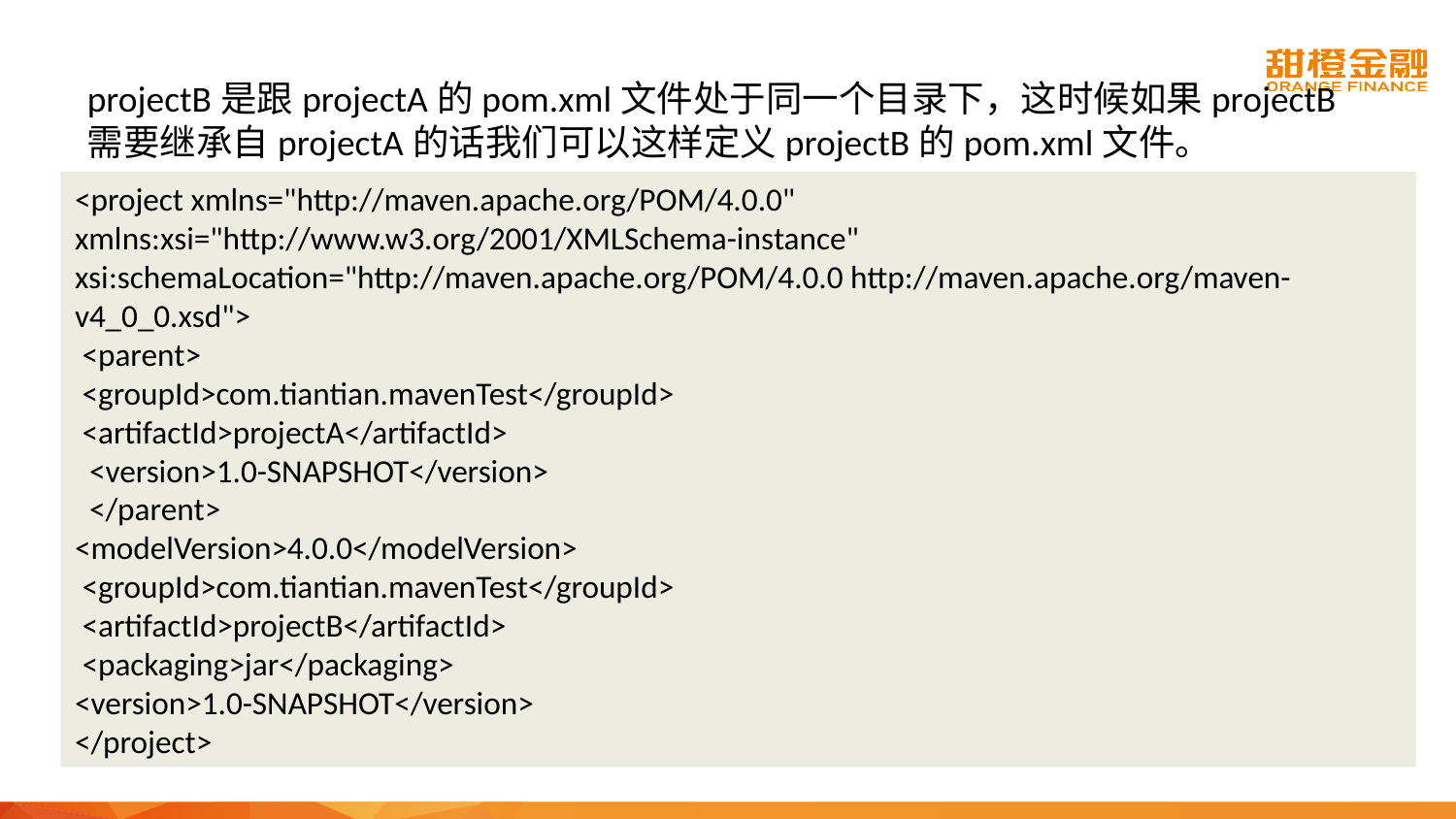

projectB是跟projectA的pom.xml文件处于同一个目录下，这时候如果projectB需要继承自projectA的话我们可以这样定义projectB的pom.xml文件。
<project xmlns="http://maven.apache.org/POM/4.0.0" xmlns:xsi="http://www.w3.org/2001/XMLSchema-instance"  xsi:schemaLocation="http://maven.apache.org/POM/4.0.0 http://maven.apache.org/maven-v4_0_0.xsd">
 <parent>
 <groupId>com.tiantian.mavenTest</groupId>
 <artifactId>projectA</artifactId>
  <version>1.0-SNAPSHOT</version>
  </parent>
<modelVersion>4.0.0</modelVersion>
 <groupId>com.tiantian.mavenTest</groupId>
 <artifactId>projectB</artifactId>
 <packaging>jar</packaging>
<version>1.0-SNAPSHOT</version>
</project>